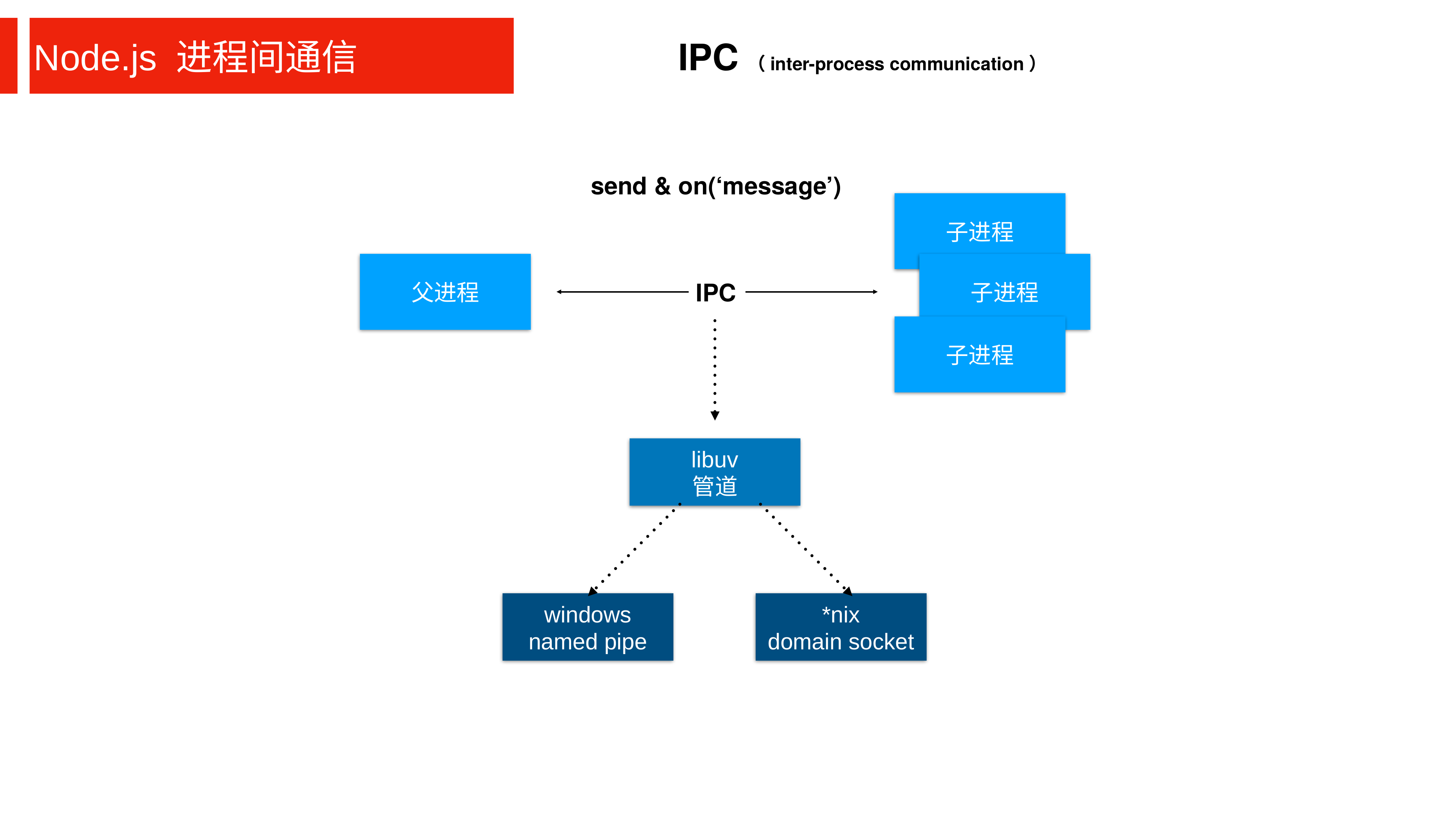

Node.js 进程间通信
IPC（inter-process communication）
send & on(‘message’)
子进程
父进程
子进程
IPC

子进程

libuv
管道

windows
named pipe
*nix
domain socket